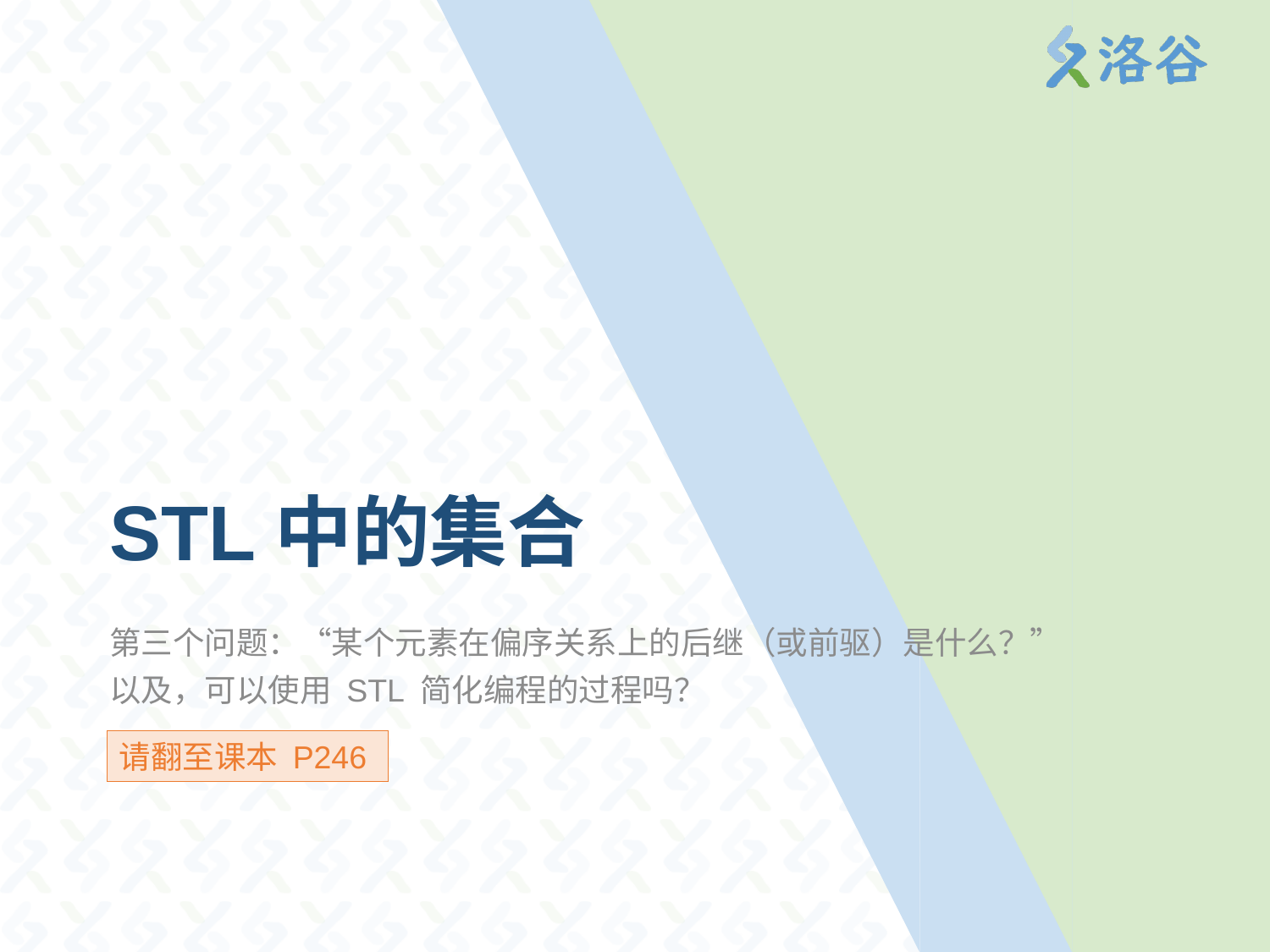

# STL中的集合
第三个问题：“某个元素在偏序关系上的后继（或前驱）是什么？”
以及，可以使用 STL 简化编程的过程吗？
请翻至课本 P246